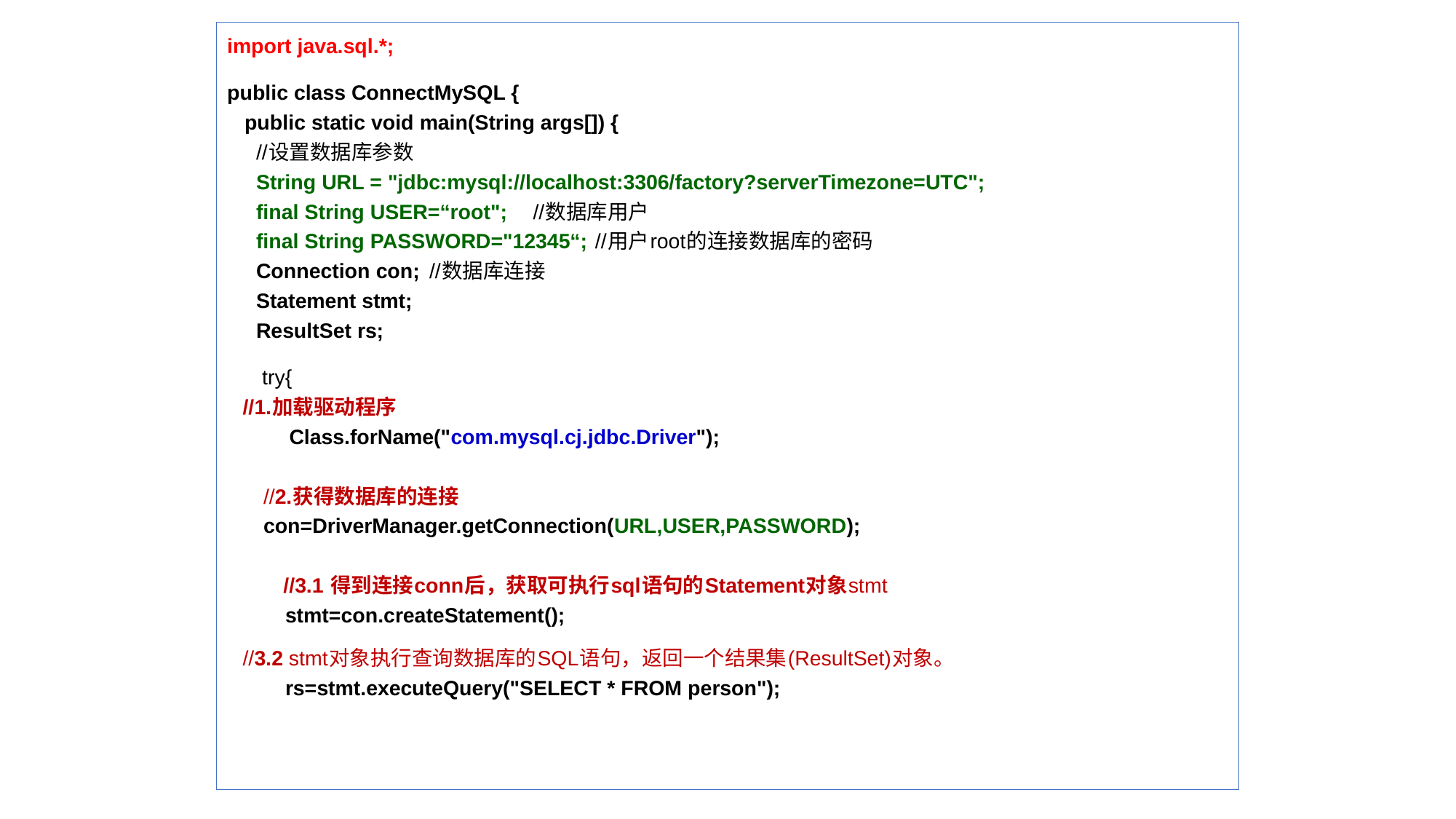

import java.sql.*;

public class ConnectMySQL {
   public static void main(String args[]) {
     //设置数据库参数
     String URL = "jdbc:mysql://localhost:3306/factory?serverTimezone=UTC";
     final String USER=“root";	 	//数据库用户
     final String PASSWORD="12345“; 	//用户root的连接数据库的密码
     Connection con;		//数据库连接
     Statement stmt;
     ResultSet rs;

      try{
		//1.加载驱动程序
	        Class.forName("com.mysql.cj.jdbc.Driver");

   	//2.获得数据库的连接
      	con=DriverManager.getConnection(URL,USER,PASSWORD);

	       //3.1 得到连接conn后，获取可执行sql语句的Statement对象stmt
          stmt=con.createStatement();

		//3.2 stmt对象执行查询数据库的SQL语句，返回一个结果集(ResultSet)对象。
          rs=stmt.executeQuery("SELECT * FROM person");

25